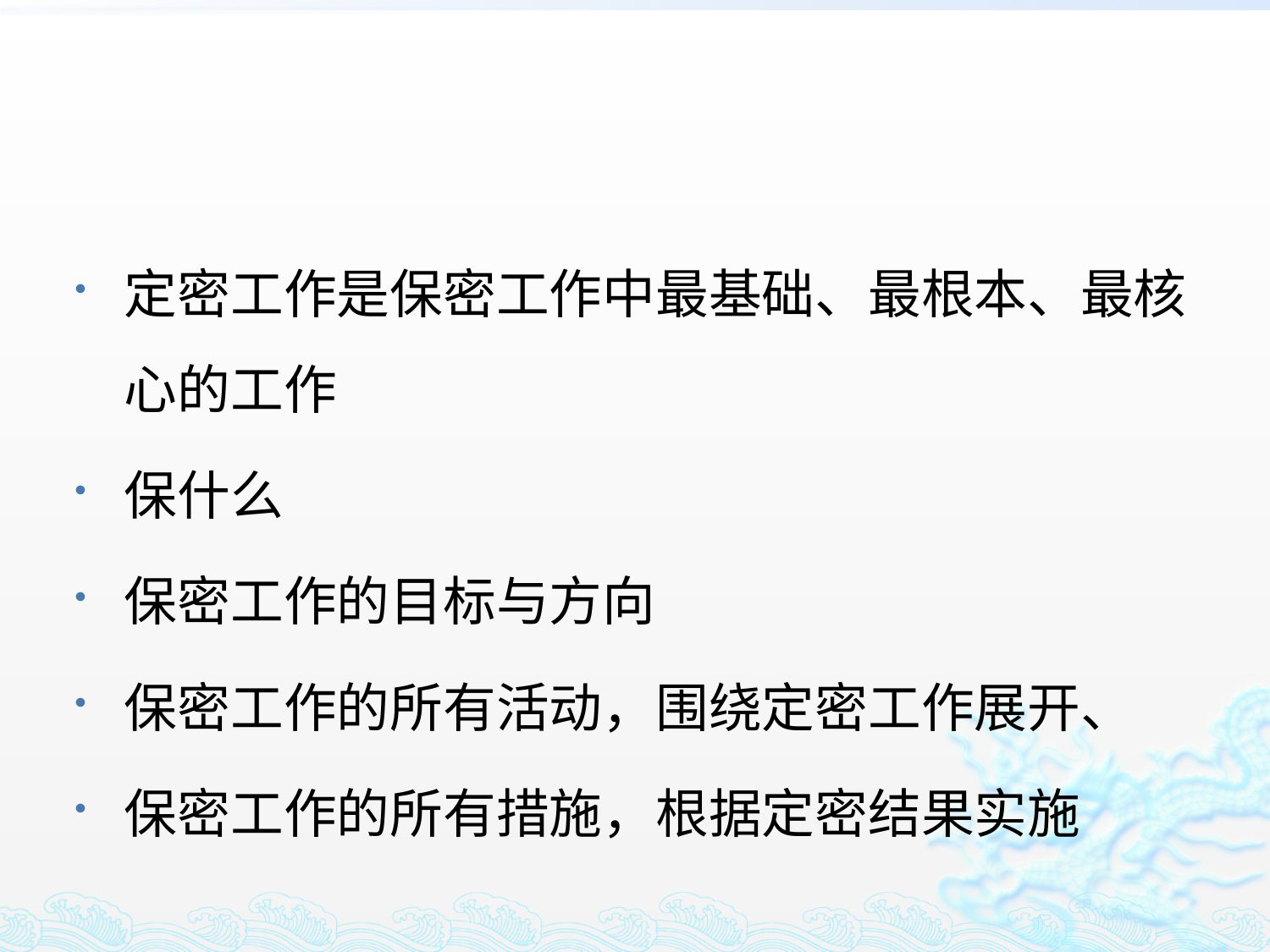

#
定密工作是保密工作中最基础、最根本、最核心的工作
保什么
保密工作的目标与方向
保密工作的所有活动，围绕定密工作展开、
保密工作的所有措施，根据定密结果实施